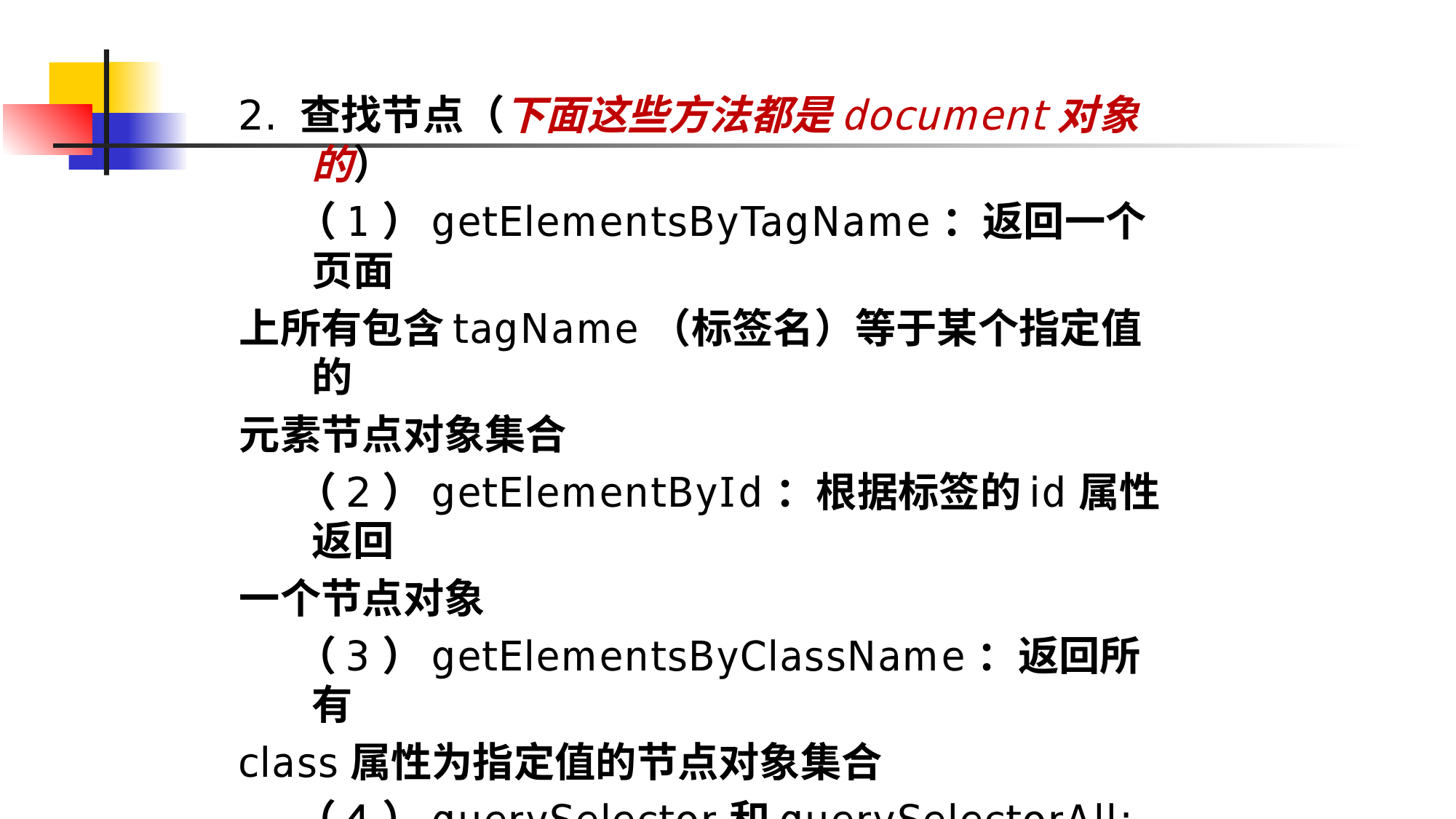

2. 查找节点（下面这些方法都是document对象的）
     （1）getElementsByTagName：返回一个页面
上所有包含tagName（标签名）等于某个指定值的
元素节点对象集合
     （2）getElementById：根据标签的id属性返回
一个节点对象
     （3）getElementsByClassName：返回所有
class属性为指定值的节点对象集合
     （4）querySelector和querySelectorAll:使用CSS选择器查找，不同的是前者只返回符合条件第1个节点对象，后者则是所有对象集合。